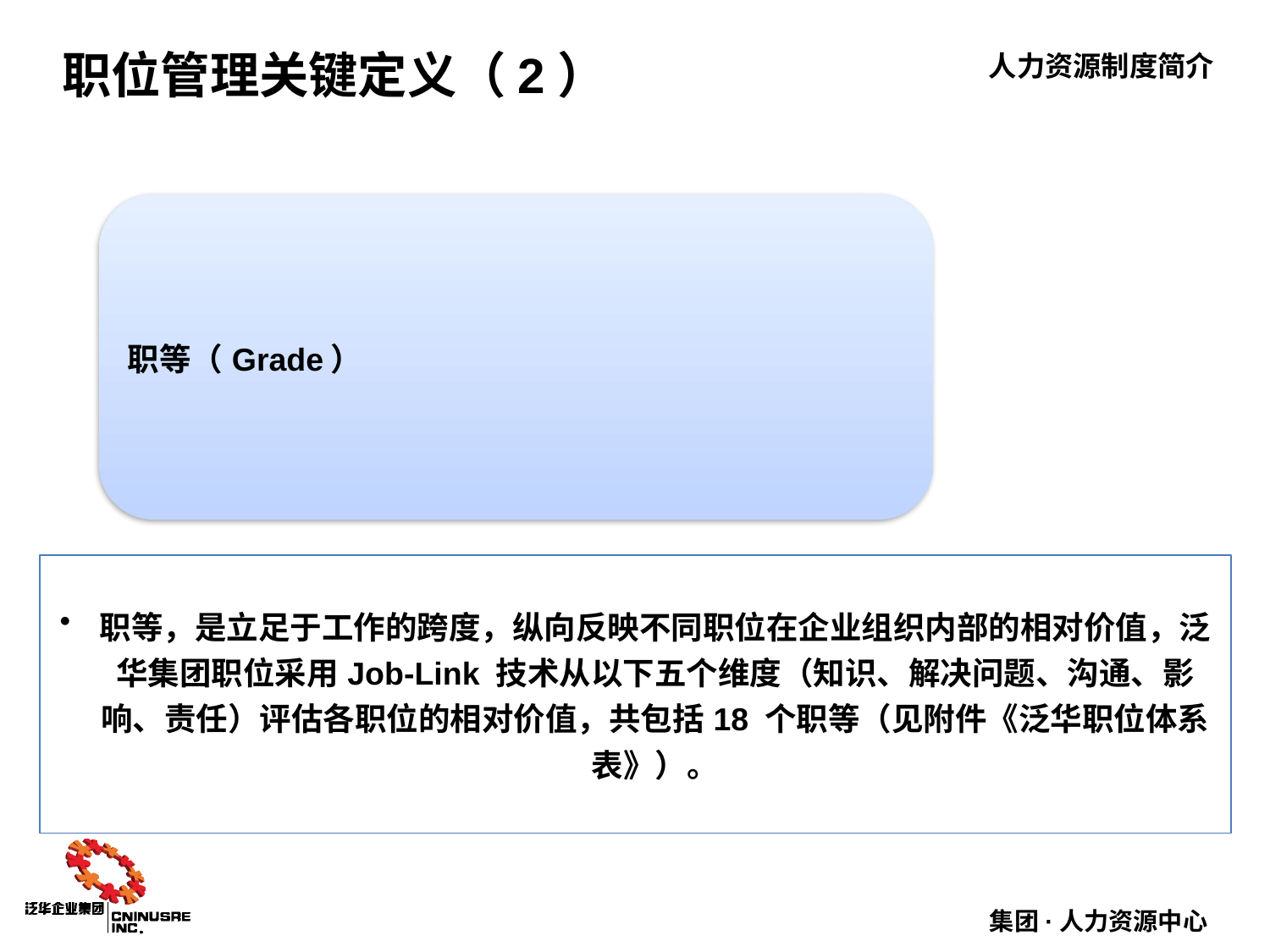

# 职位管理关键定义（2）
职等（Grade）
职等，是立足于工作的跨度，纵向反映不同职位在企业组织内部的相对价值，泛华集团职位采用Job-Link 技术从以下五个维度（知识、解决问题、沟通、影响、责任）评估各职位的相对价值，共包括18 个职等（见附件《泛华职位体系表》）。